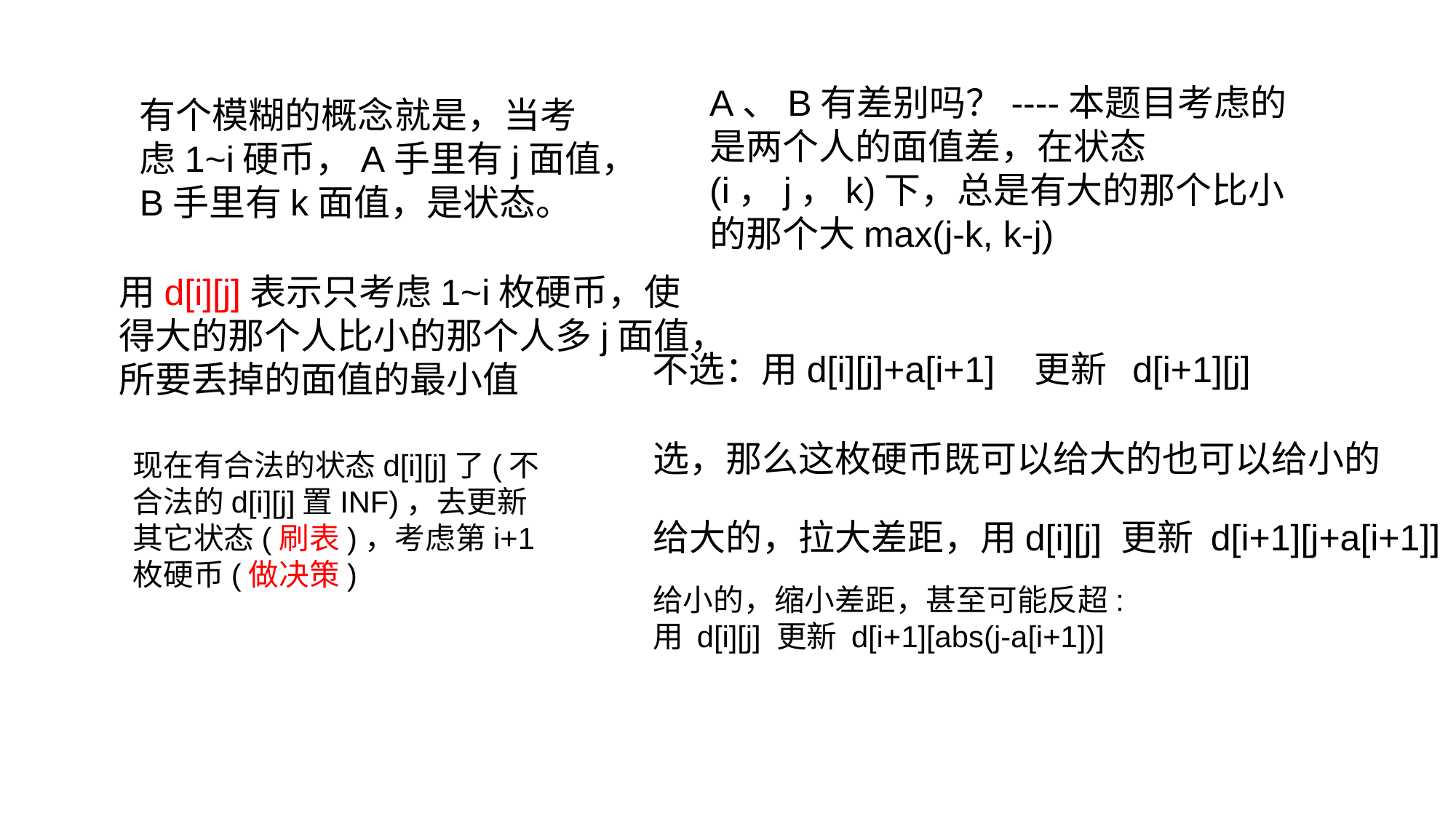

A、B有差别吗？----本题目考虑的是两个人的面值差，在状态(i，j，k)下，总是有大的那个比小的那个大max(j-k, k-j)
有个模糊的概念就是，当考虑1~i硬币，A手里有j面值，B手里有k面值，是状态。
用d[i][j]表示只考虑1~i枚硬币，使得大的那个人比小的那个人多j面值，所要丢掉的面值的最小值
不选：用d[i][j]+a[i+1]   更新  d[i+1][j]
选，那么这枚硬币既可以给大的也可以给小的
现在有合法的状态d[i][j]了(不合法的d[i][j]置INF)，去更新其它状态(刷表)，考虑第i+1枚硬币(做决策)
给大的，拉大差距，用d[i][j] 更新 d[i+1][j+a[i+1]]
给小的，缩小差距，甚至可能反超:
用 d[i][j] 更新 d[i+1][abs(j-a[i+1])]